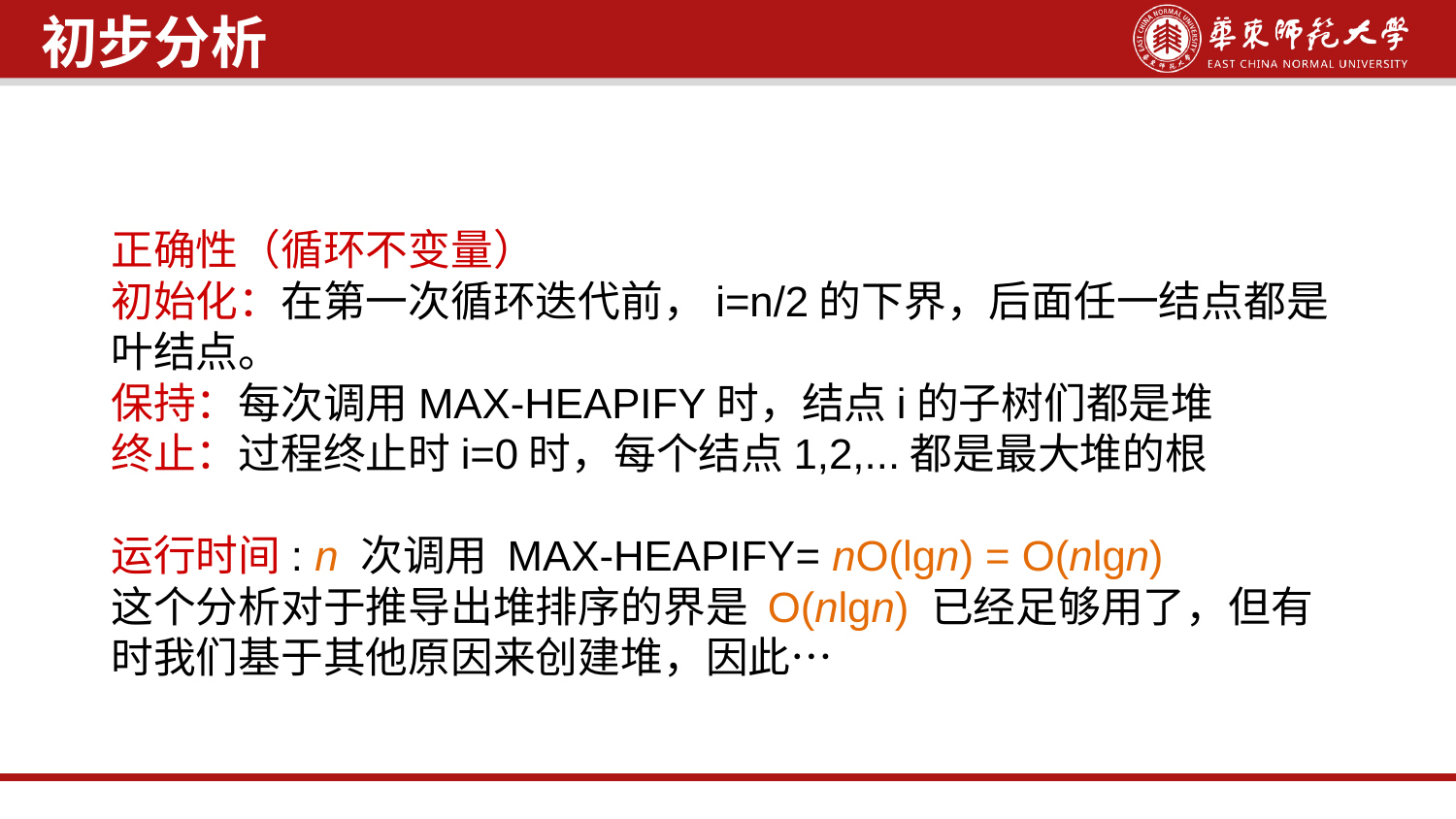

19
正确性（循环不变量）
初始化：在第一次循环迭代前，i=n/2的下界，后面任一结点都是叶结点。
保持：每次调用MAX-HEAPIFY时，结点i的子树们都是堆
终止：过程终止时i=0时，每个结点1,2,...都是最大堆的根

运行时间: n 次调用 MAX-HEAPIFY= nO(lgn) = O(nlgn)
这个分析对于推导出堆排序的界是 O(nlgn) 已经足够用了，但有时我们基于其他原因来创建堆，因此…
初步分析